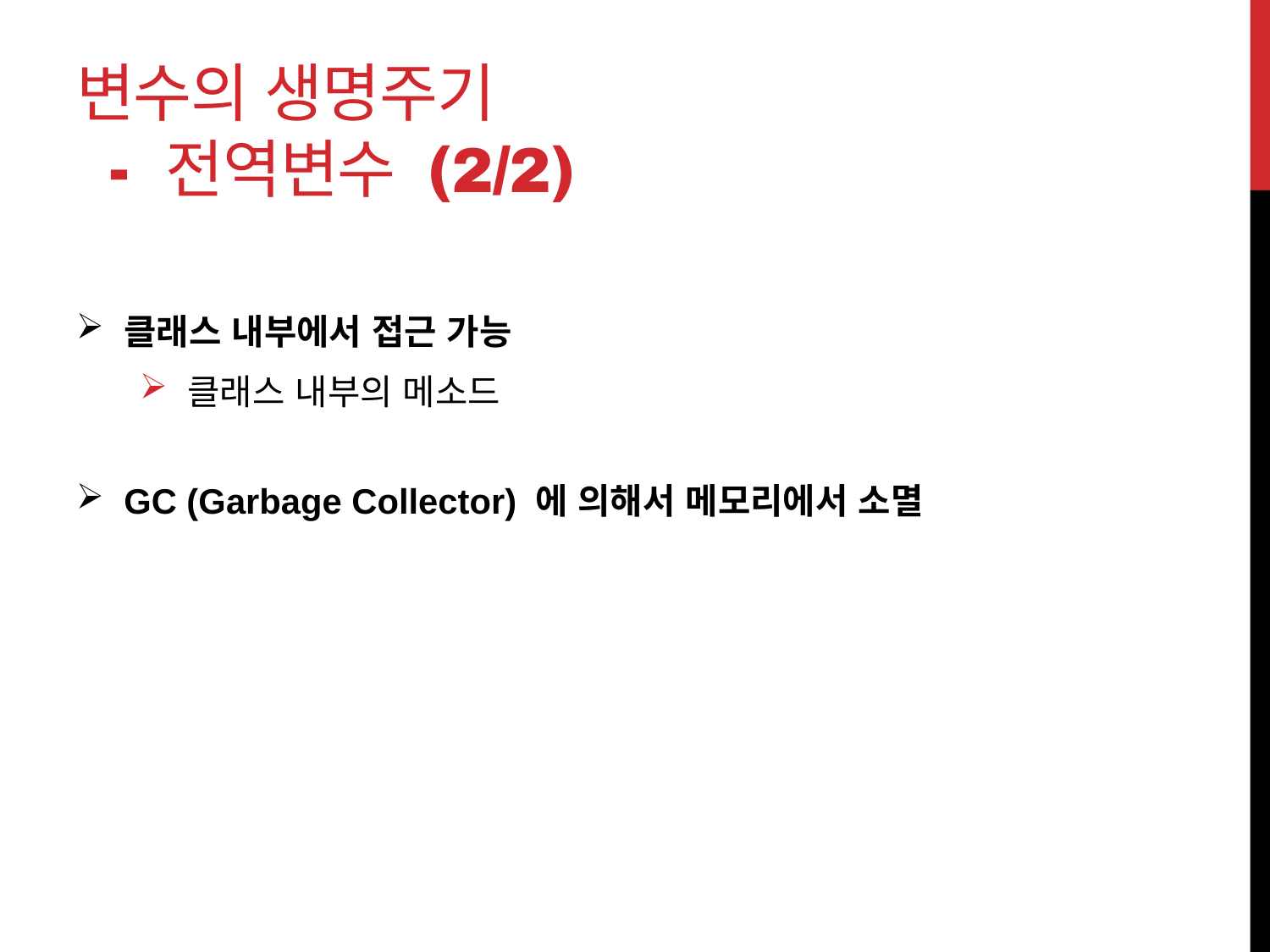

# 변수의 생명주기 - 전역변수 (2/2)

클래스 내부에서 접근 가능
클래스 내부의 메소드

GC (Garbage Collector) 에 의해서 메모리에서 소멸